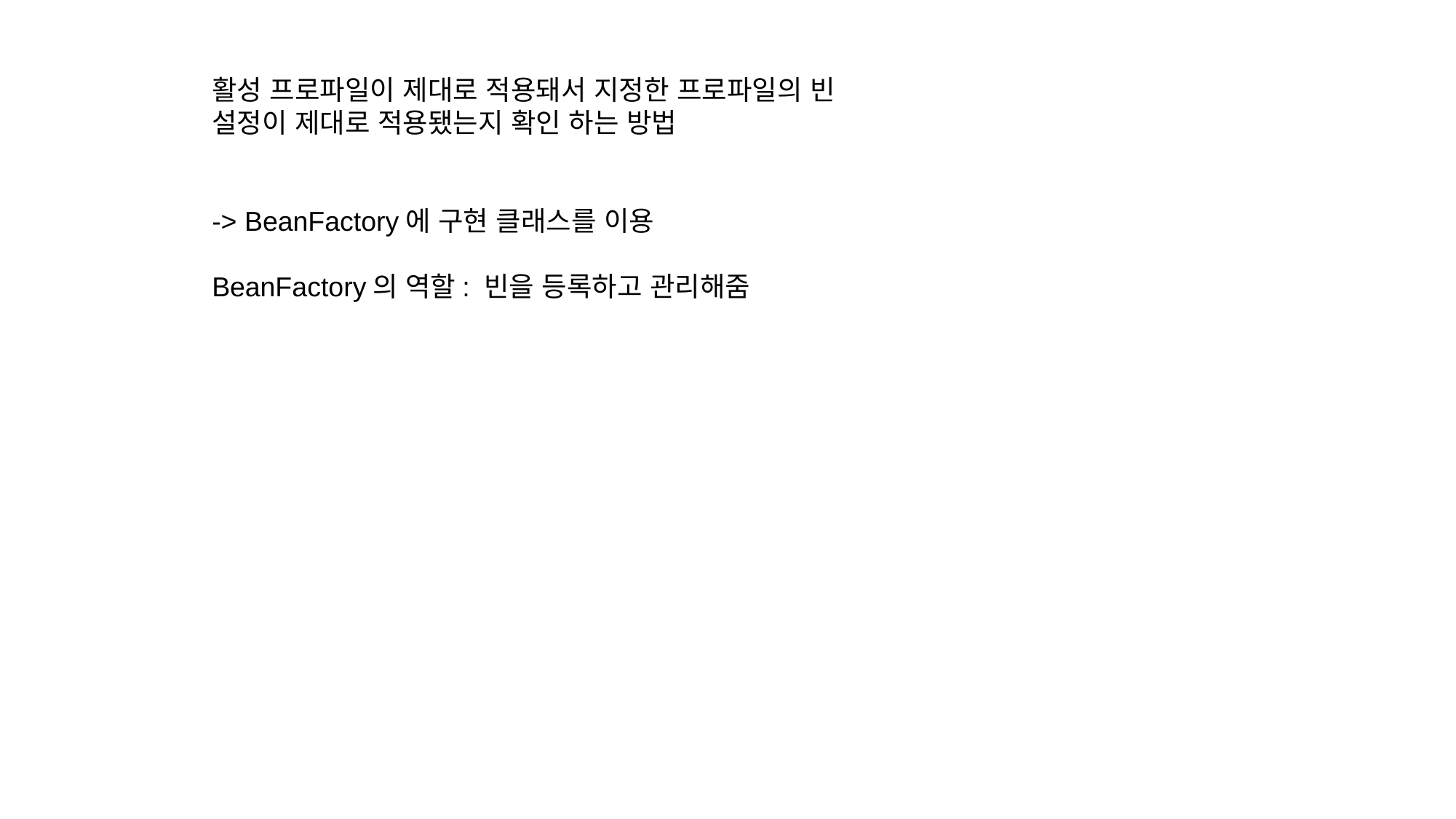

활성 프로파일이 제대로 적용돼서 지정한 프로파일의 빈 설정이 제대로 적용됐는지 확인 하는 방법

-> BeanFactory에 구현 클래스를 이용

BeanFactory의 역할: 빈을 등록하고 관리해줌